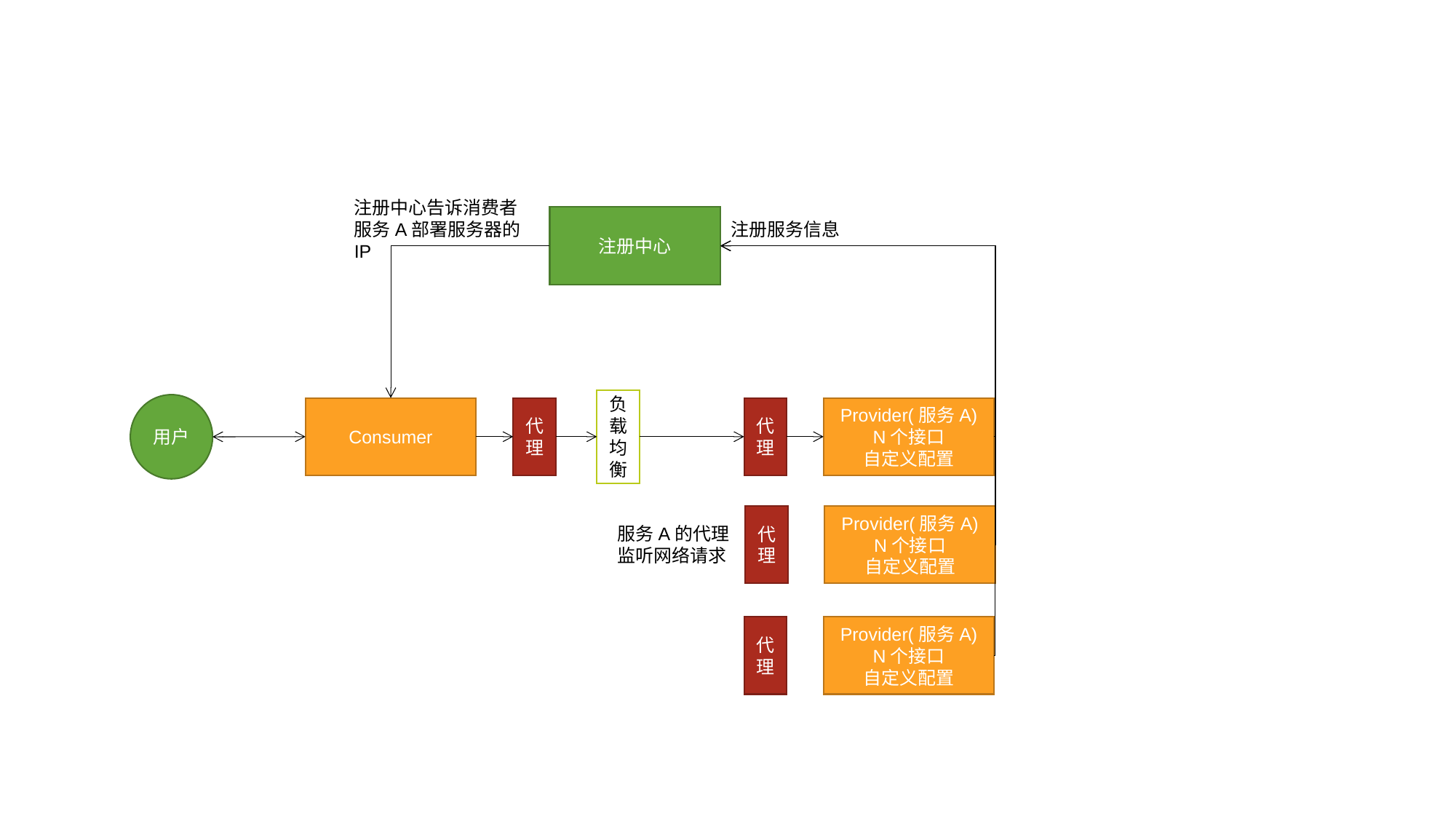

注册中心告诉消费者
服务A部署服务器的IP
注册中心
注册服务信息
负载均衡
用户
Consumer
代理
代理
Provider(服务A)
N个接口
自定义配置
代理
Provider(服务A)
N个接口
自定义配置
服务A的代理监听网络请求
代理
Provider(服务A)
N个接口
自定义配置